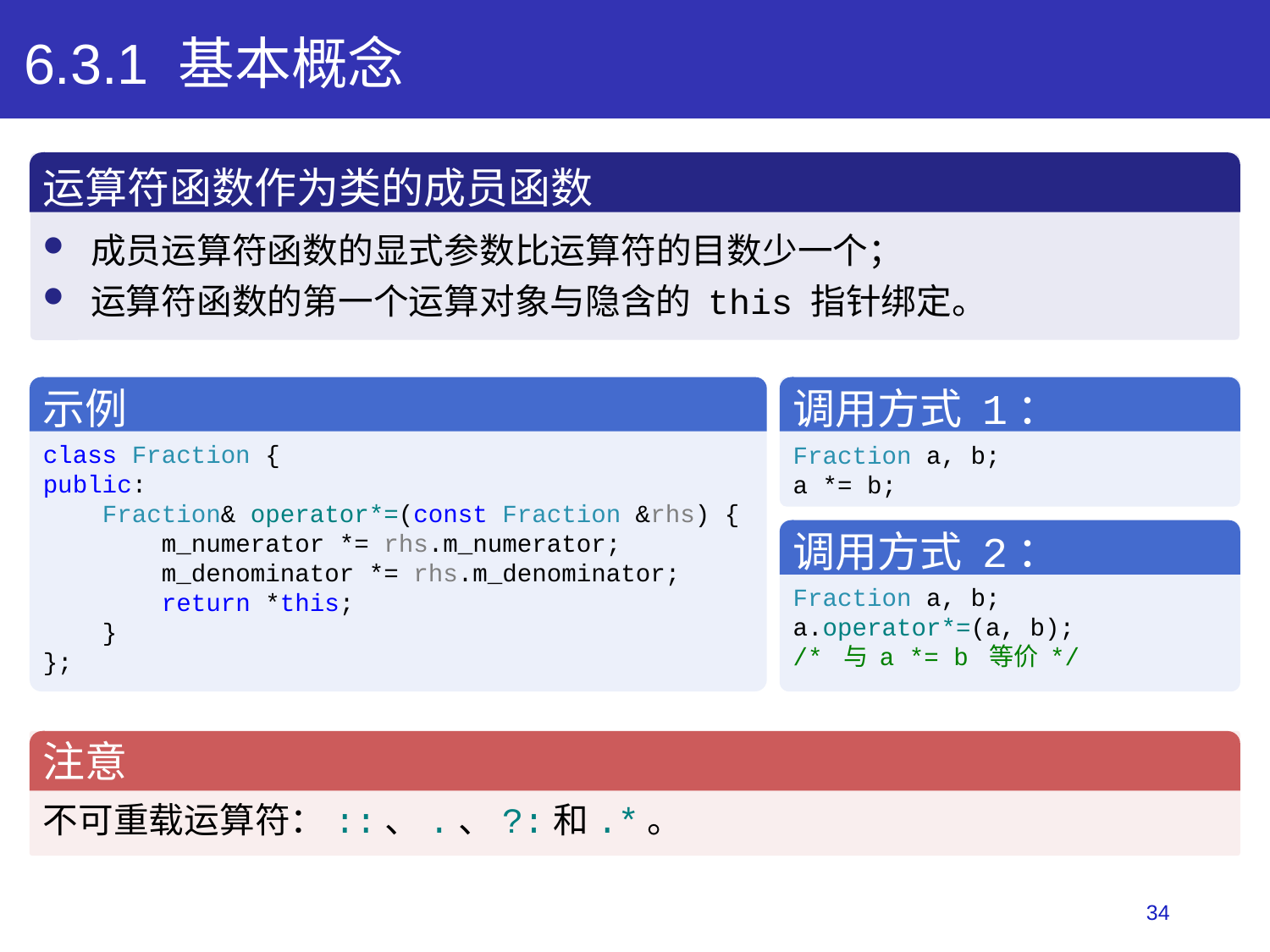

6.3.1 基本概念

运算符函数作为类的成员函数
成员运算符函数的显式参数比运算符的目数少一个；
运算符函数的第一个运算对象与隐含的 this 指针绑定。
示例

class Fraction {
public:
    Fraction& operator*=(const Fraction &rhs) {
        m_numerator *= rhs.m_numerator;
        m_denominator *= rhs.m_denominator;
        return *this;
    }
};
调用方式 1：

Fraction a, b;
a *= b;
调用方式 2：

Fraction a, b;
a.operator*=(a, b);
/* 与 a *= b 等价 */
注意

不可重载运算符：::、.、?:和.*。
34